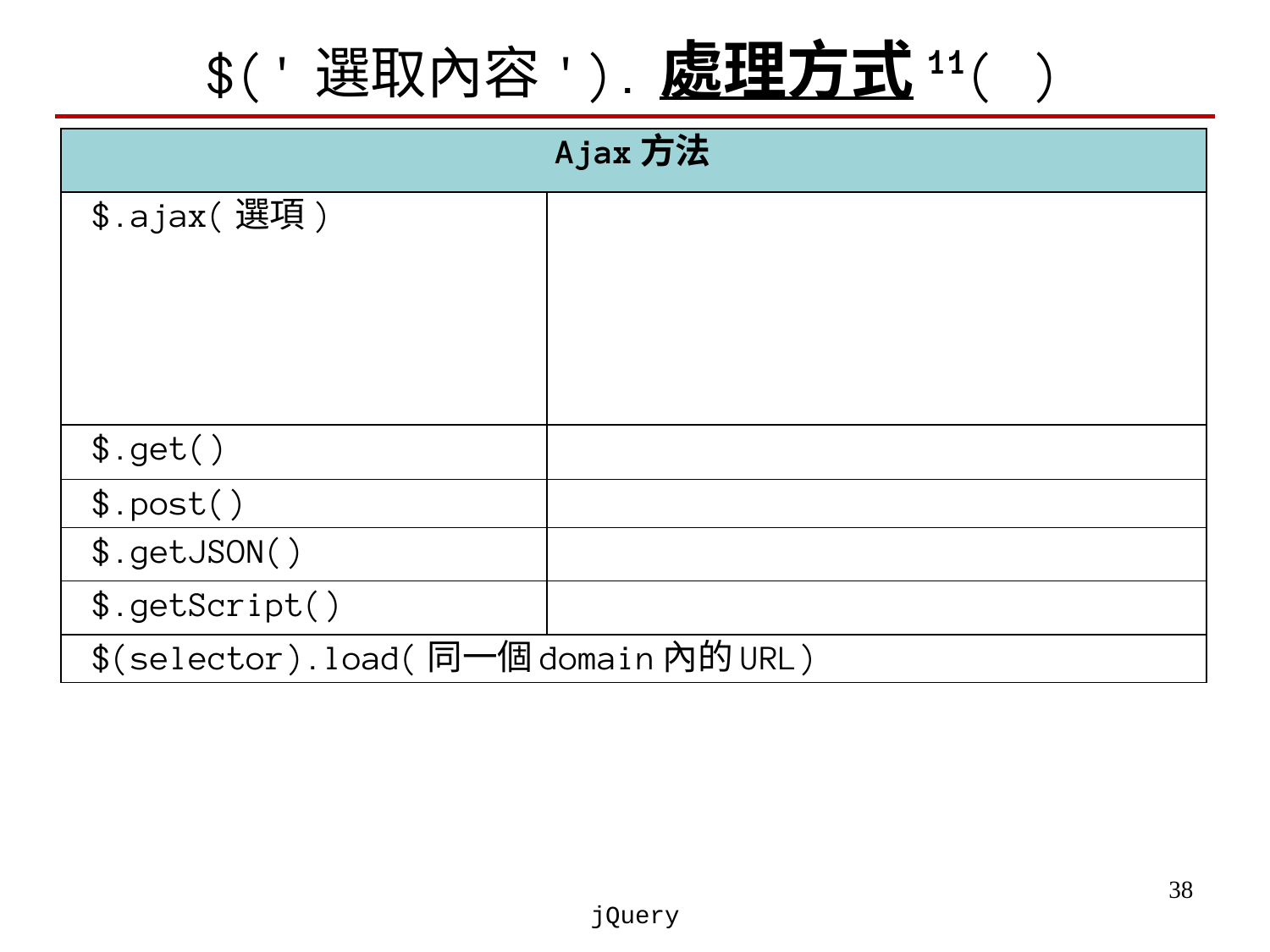

# $('選取內容').處理方式11( )
| Ajax方法 |  |
| --- | --- |
| $.ajax(選項) |  |
| $.get() |  |
| $.post() |  |
| $.getJSON() |  |
| $.getScript() |  |
| $(selector).load(同一個domain內的URL) |  |
38
jQuery